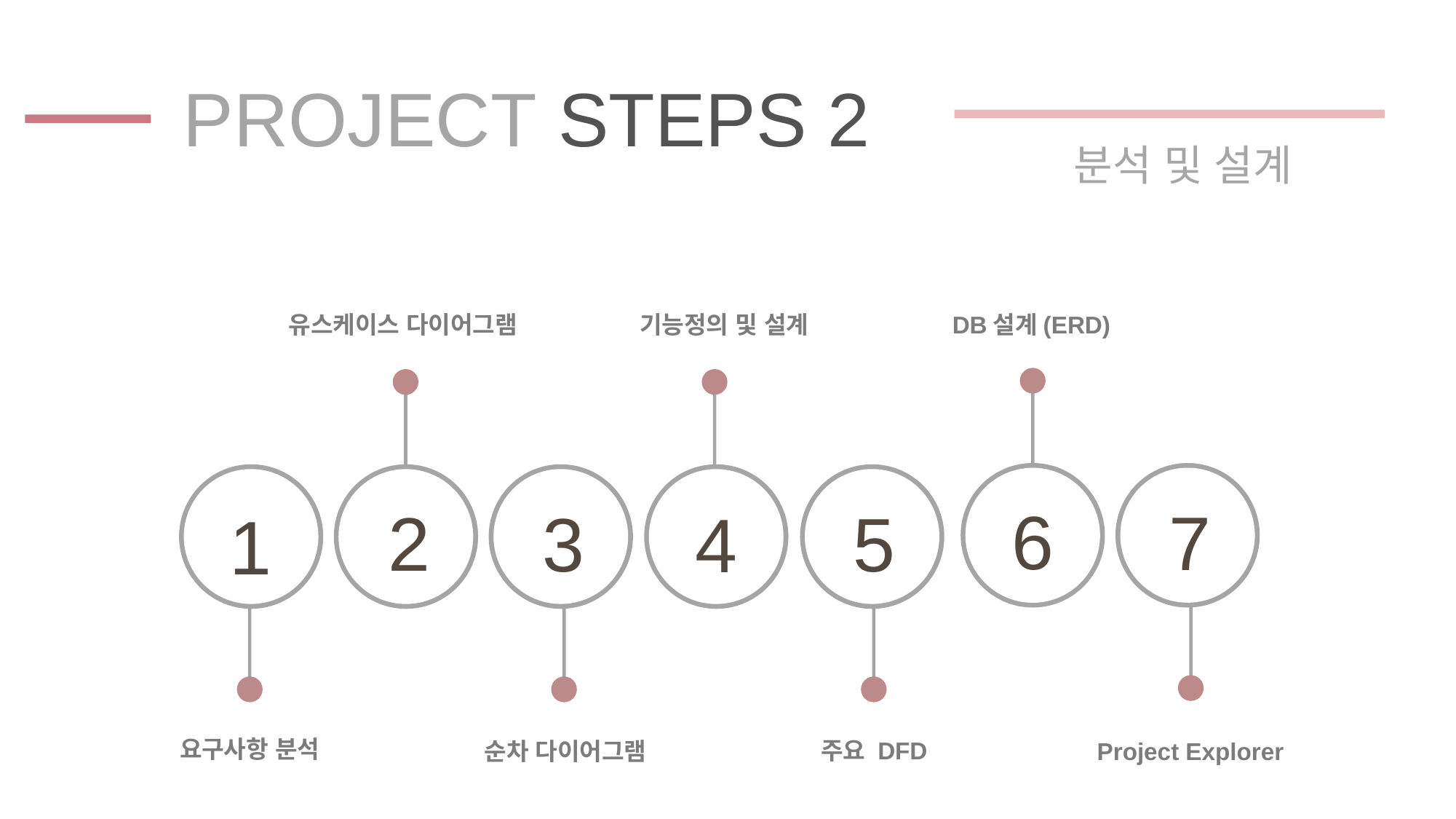

PROJECT STEPS 2
분석 및 설계
DB설계(ERD)
유스케이스 다이어그램
기능정의 및 설계

6
7
2
3
5
4
1

요구사항 분석
주요 DFD
순차 다이어그램
Project Explorer